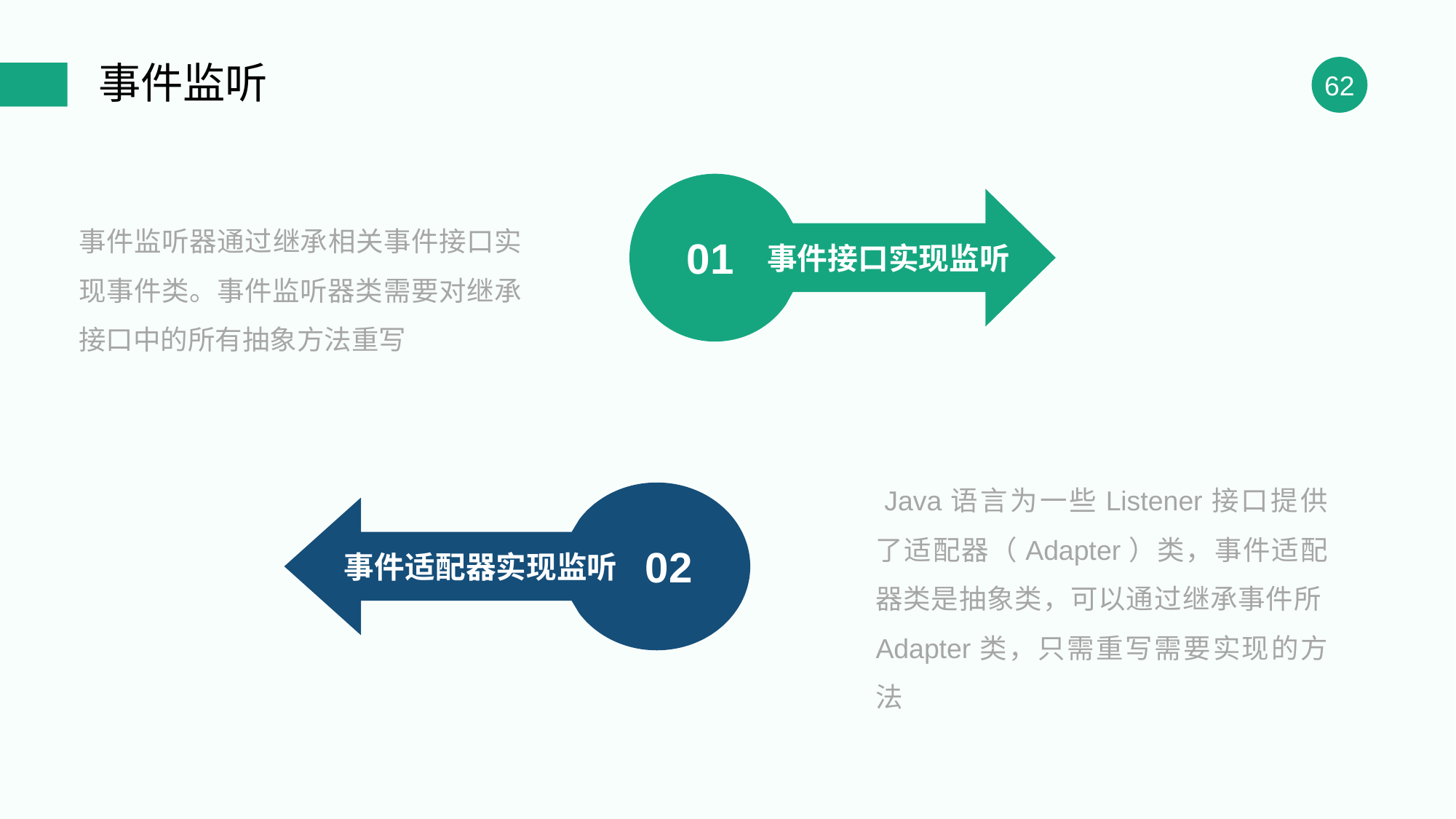

事件监听

事件接口实现监听
01
事件监听器通过继承相关事件接口实现事件类。事件监听器类需要对继承接口中的所有抽象方法重写
 Java语言为一些Listener接口提供了适配器（Adapter）类，事件适配器类是抽象类，可以通过继承事件所Adapter类，只需重写需要实现的方法

事件适配器实现监听
02